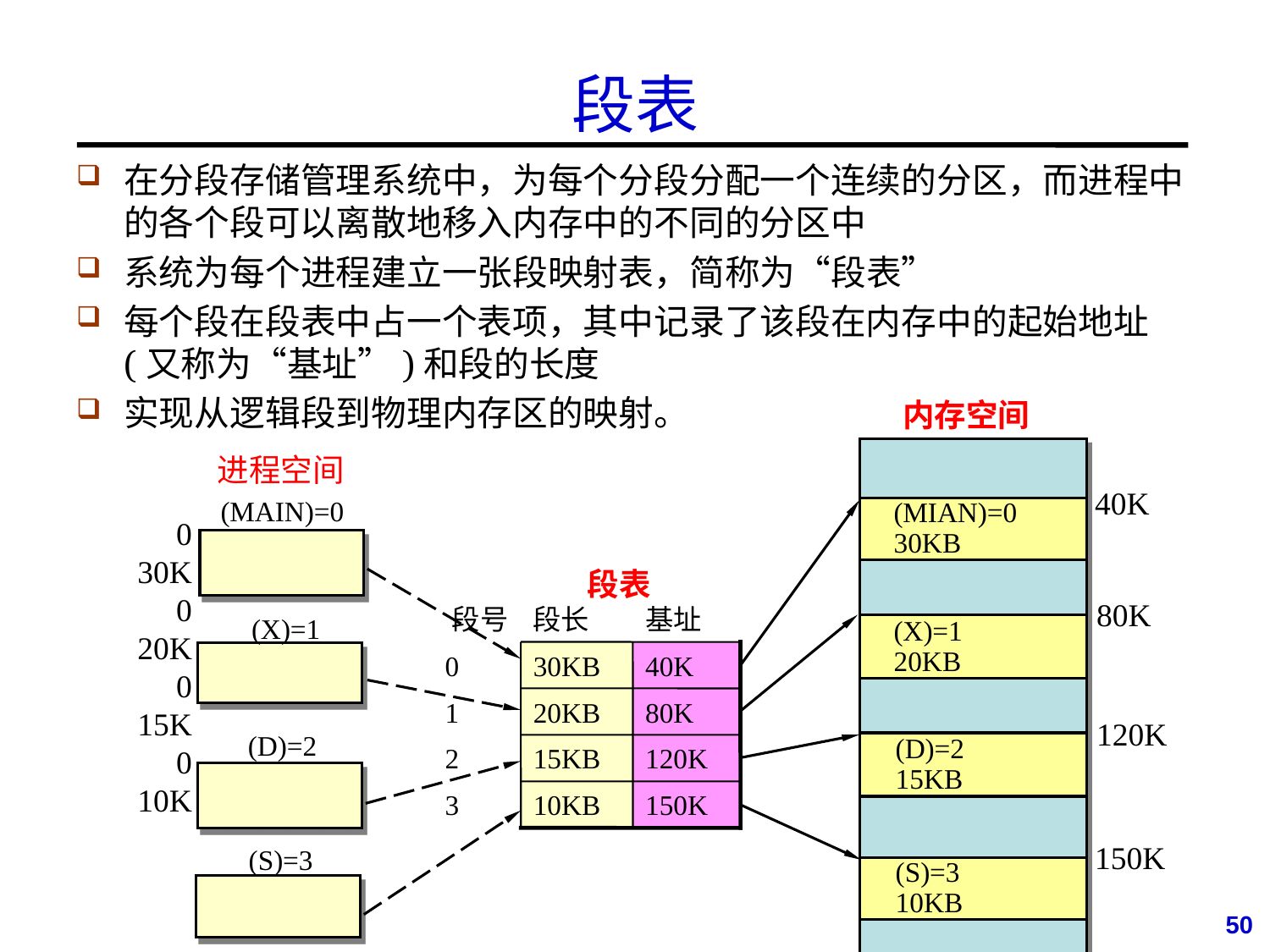

# 段表
在分段存储管理系统中，为每个分段分配一个连续的分区，而进程中的各个段可以离散地移入内存中的不同的分区中
系统为每个进程建立一张段映射表，简称为“段表”
每个段在段表中占一个表项，其中记录了该段在内存中的起始地址(又称为“基址”)和段的长度
实现从逻辑段到物理内存区的映射。
内存空间

进程空间
40K
(MAIN)=0
(MIAN)=0
30KB

0
30K
0
20K
0
15K
0
10K

段表

80K
段号
段长
基址
(X)=1

(X)=1
20KB
0
30KB

40K

1
20KB

80K
120K
(D)=2

(D)=2
15KB
2
15KB

120K

3
10KB

150K

150K
(S)=3
(S)=3
10KB

50
USTC; 21000201-OPERATING SYSTEMS; FALL 2012; INSTRUCTOR: CHI ZHANG
50